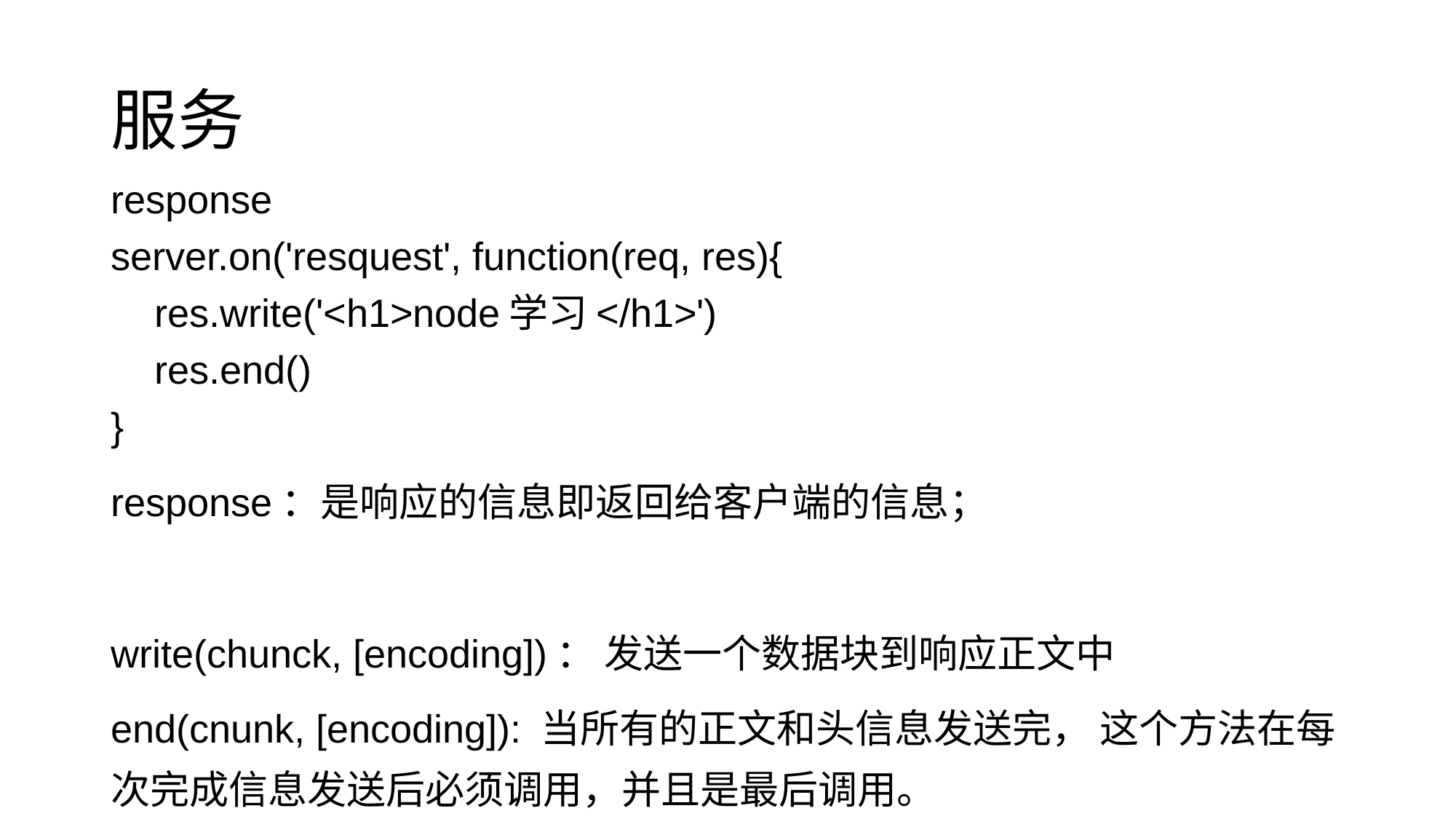

# 服务
response
server.on('resquest', function(req, res){
    res.write('<h1>node学习</h1>')
    res.end()
}
response：是响应的信息即返回给客户端的信息；

write(chunck, [encoding])： 发送一个数据块到响应正文中
end(cnunk, [encoding]): 当所有的正文和头信息发送完， 这个方法在每次完成信息发送后必须调用，并且是最后调用。